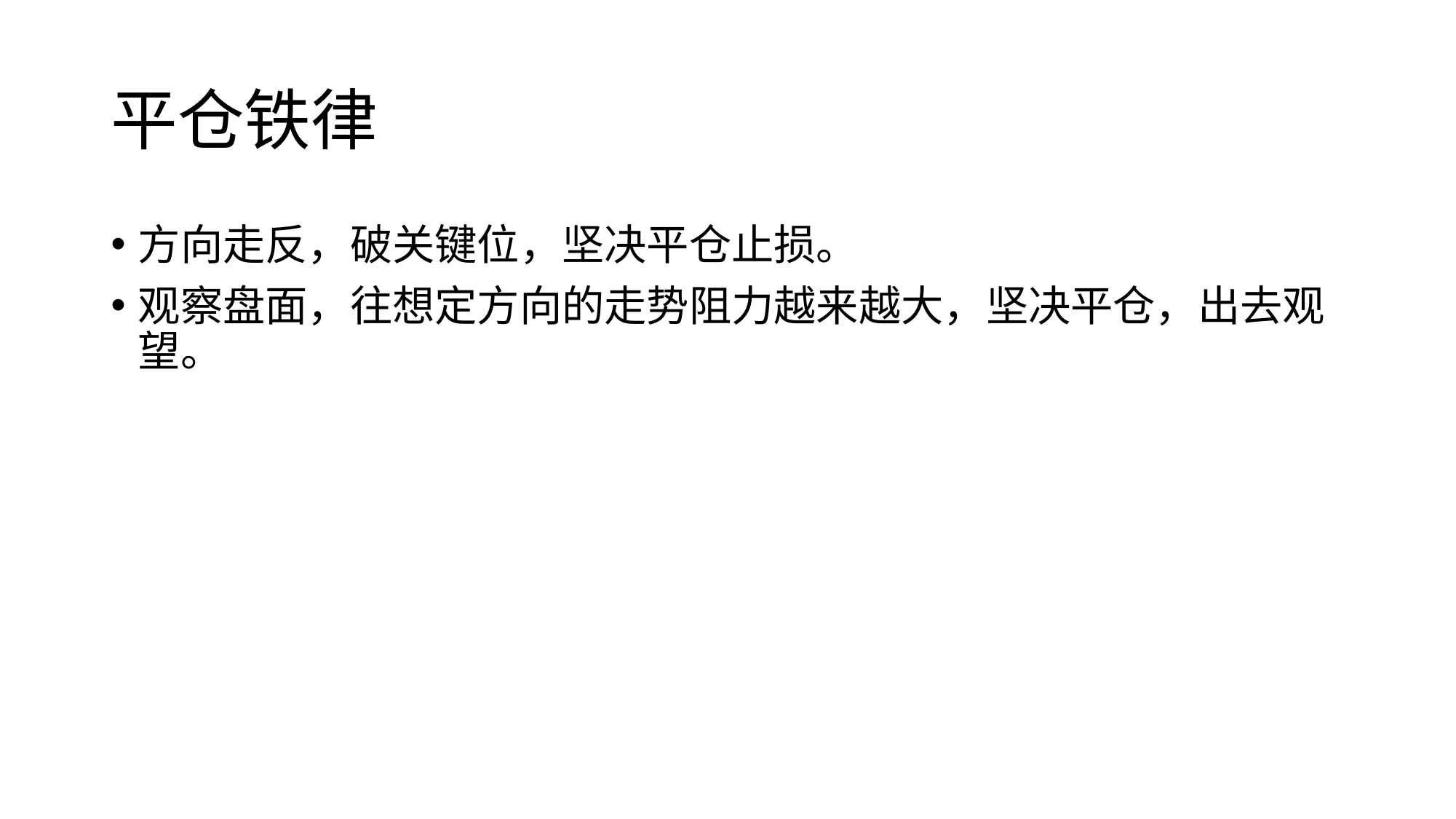

# 平仓铁律
方向走反，破关键位，坚决平仓止损。
观察盘面，往想定方向的走势阻力越来越大，坚决平仓，出去观望。